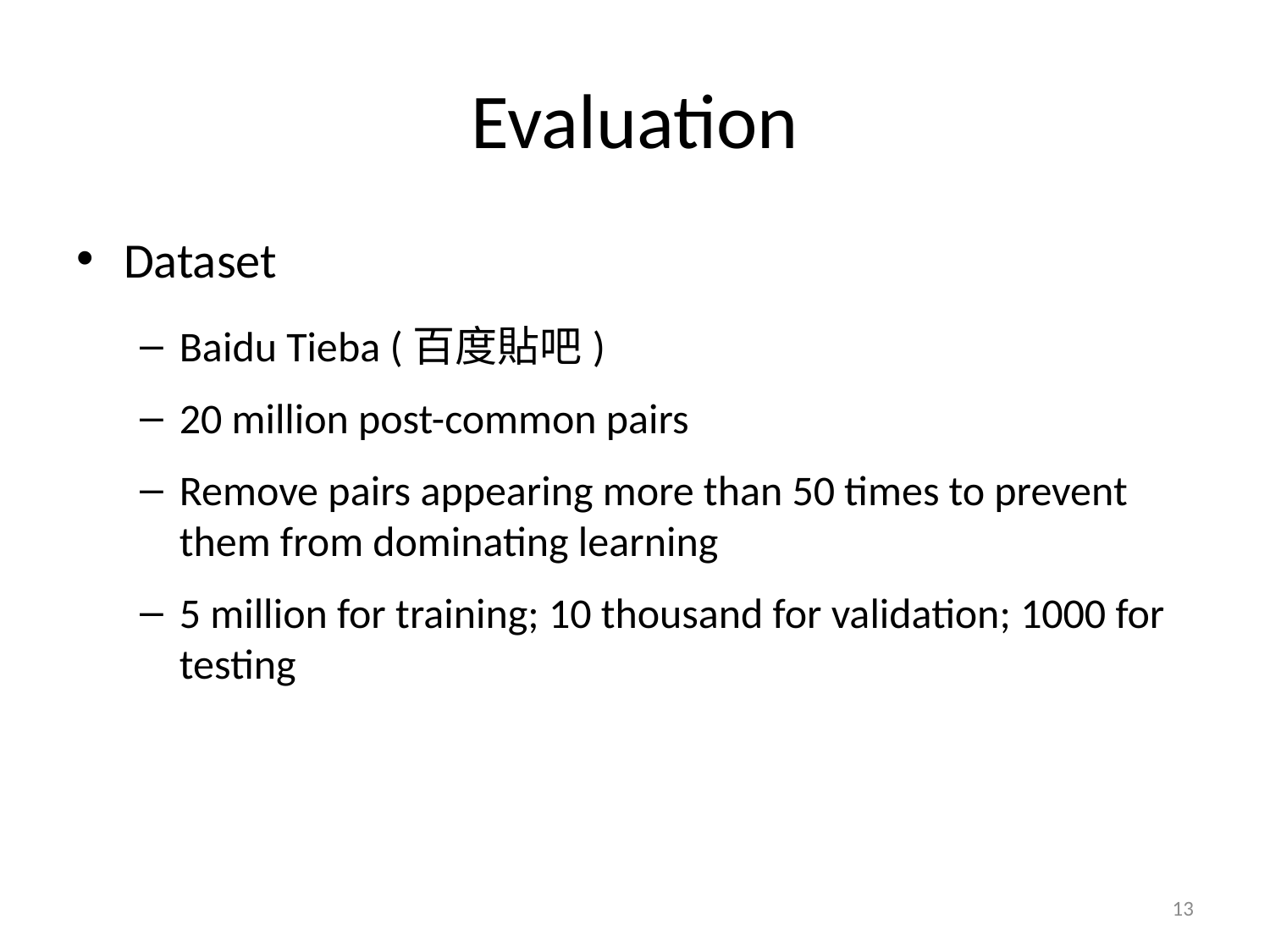

# Evaluation
Dataset
Baidu Tieba (百度貼吧)
20 million post-common pairs
Remove pairs appearing more than 50 times to prevent them from dominating learning
5 million for training; 10 thousand for validation; 1000 for testing
13